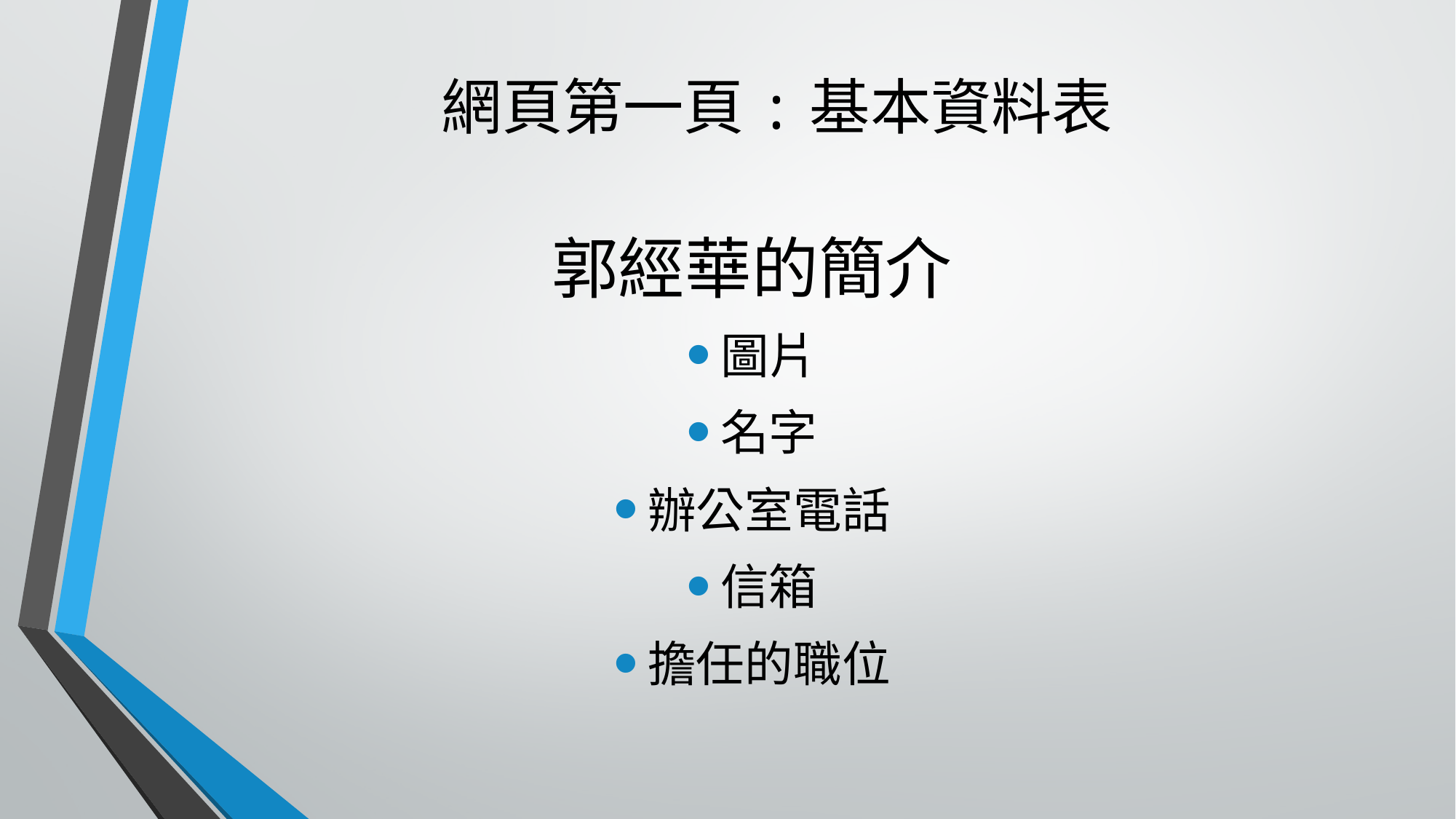

# 網頁第一頁:基本資料表
郭經華的簡介
圖片
名字
辦公室電話
信箱
擔任的職位